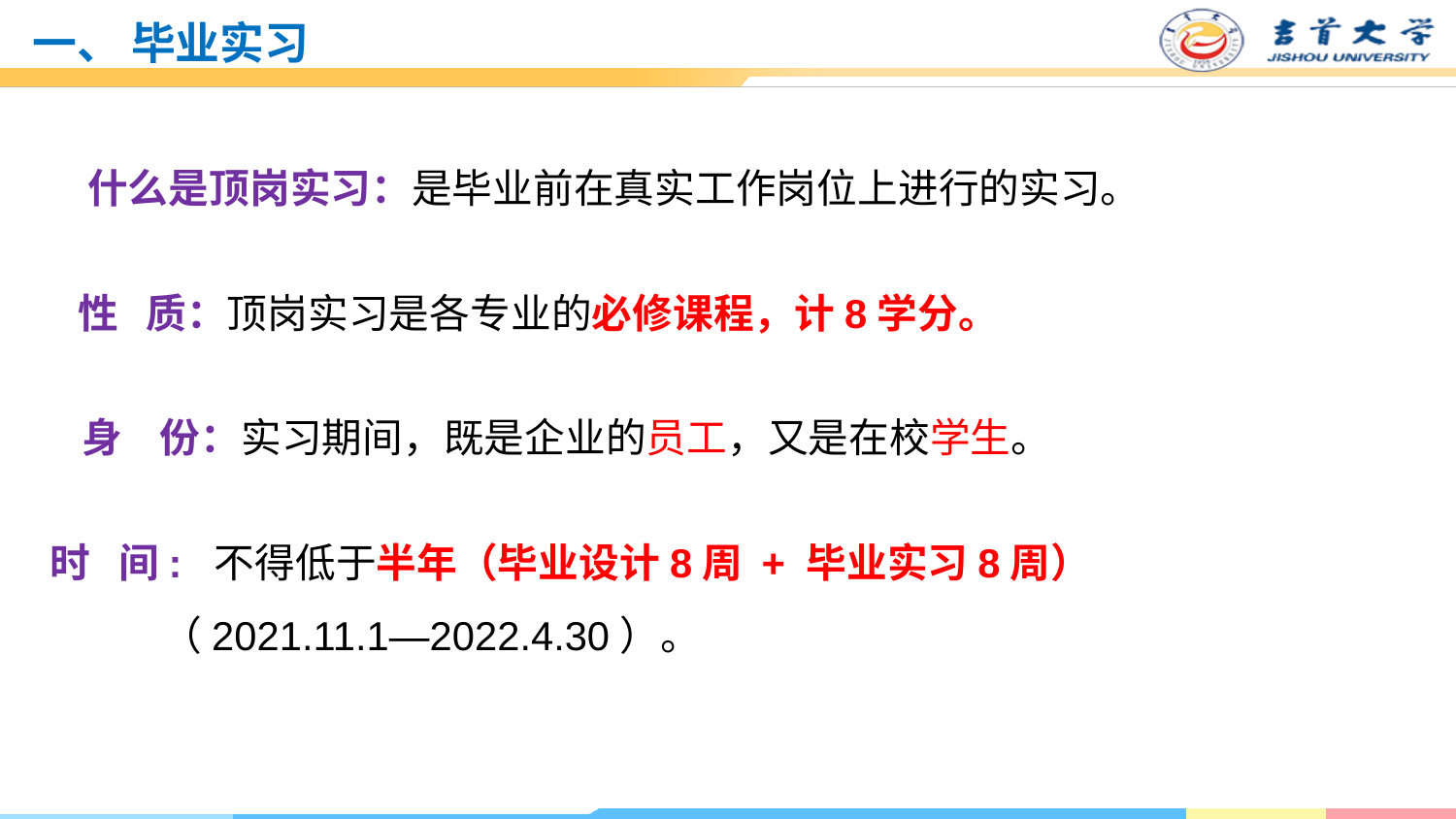

# 一、 毕业实习
什么是顶岗实习：是毕业前在真实工作岗位上进行的实习。
性   质：顶岗实习是各专业的必修课程，计8学分。
身    份：实习期间，既是企业的员工，又是在校学生。
时   间:  不得低于半年（毕业设计8周 + 毕业实习8周）
           （2021.11.1—2022.4.30）。